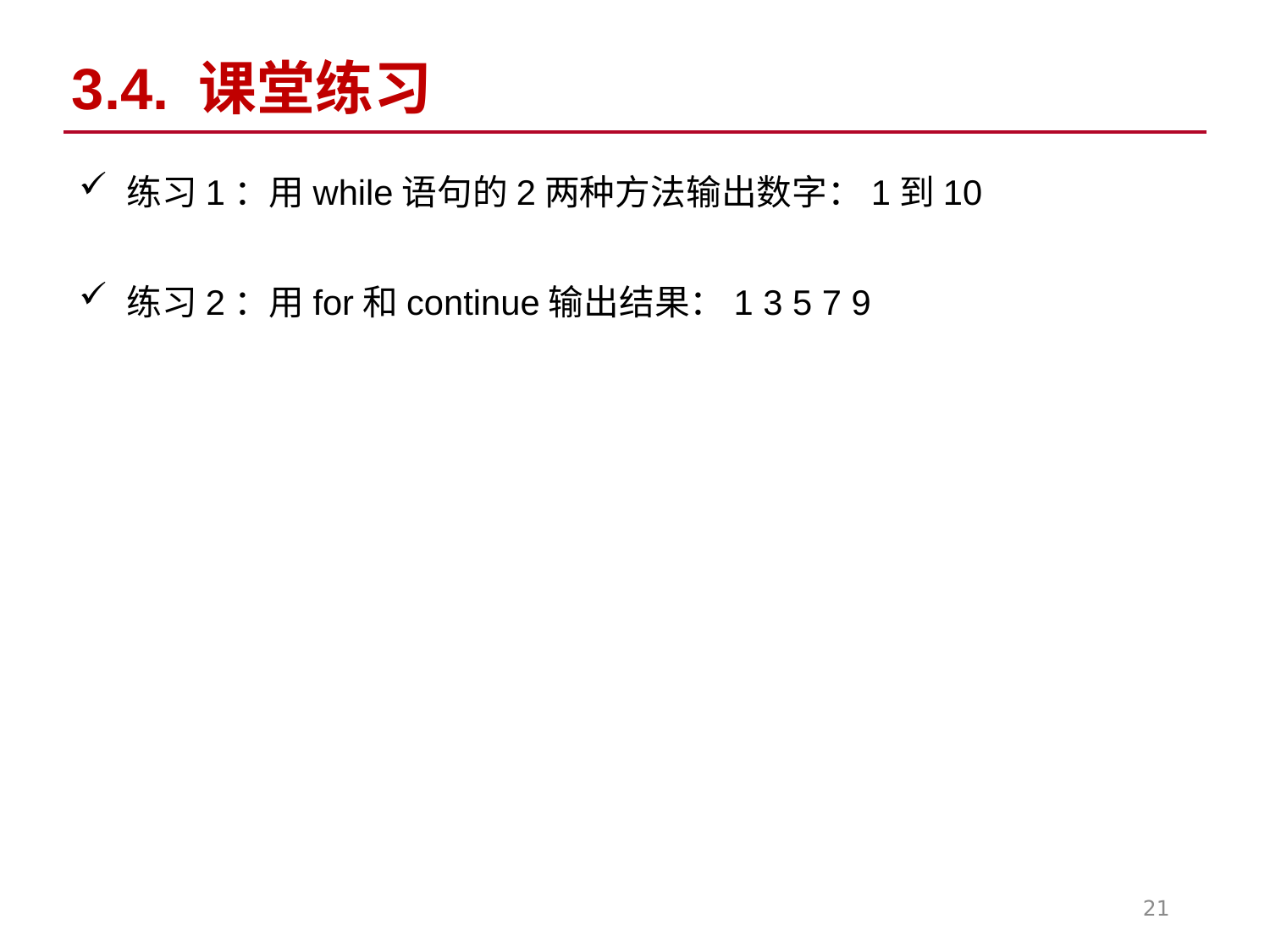

3.4. 课堂练习
练习1：用while语句的2两种方法输出数字：1到10

练习2：用for和continue输出结果：1 3 5 7 9
21